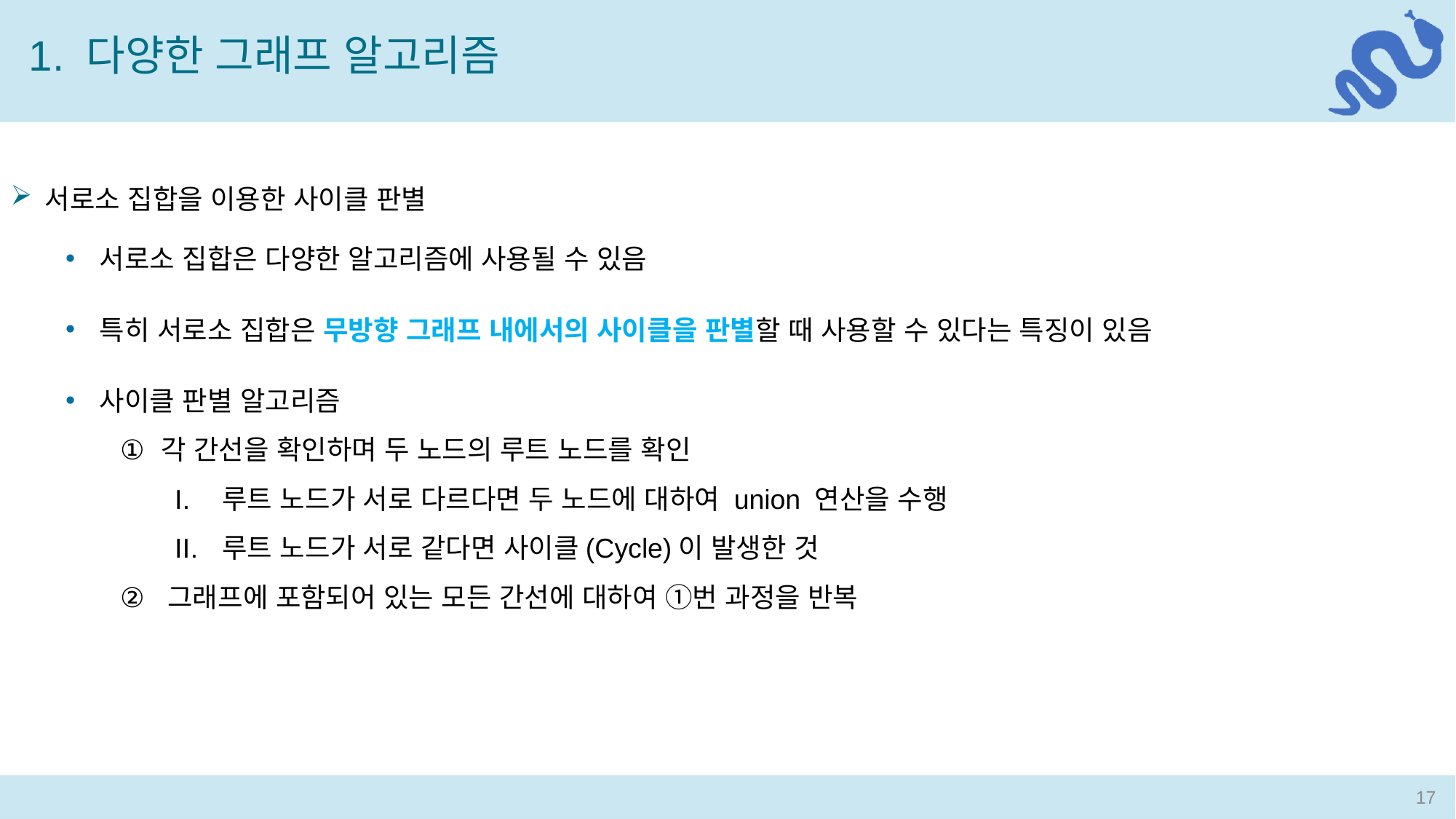

1. 다양한 그래프 알고리즘
서로소 집합을 이용한 사이클 판별
서로소 집합은 다양한 알고리즘에 사용될 수 있음

특히 서로소 집합은 무방향 그래프 내에서의 사이클을 판별할 때 사용할 수 있다는 특징이 있음

사이클 판별 알고리즘
각 간선을 확인하며 두 노드의 루트 노드를 확인
루트 노드가 서로 다르다면 두 노드에 대하여 union 연산을 수행
루트 노드가 서로 같다면 사이클(Cycle)이 발생한 것
그래프에 포함되어 있는 모든 간선에 대하여 ①번 과정을 반복
17